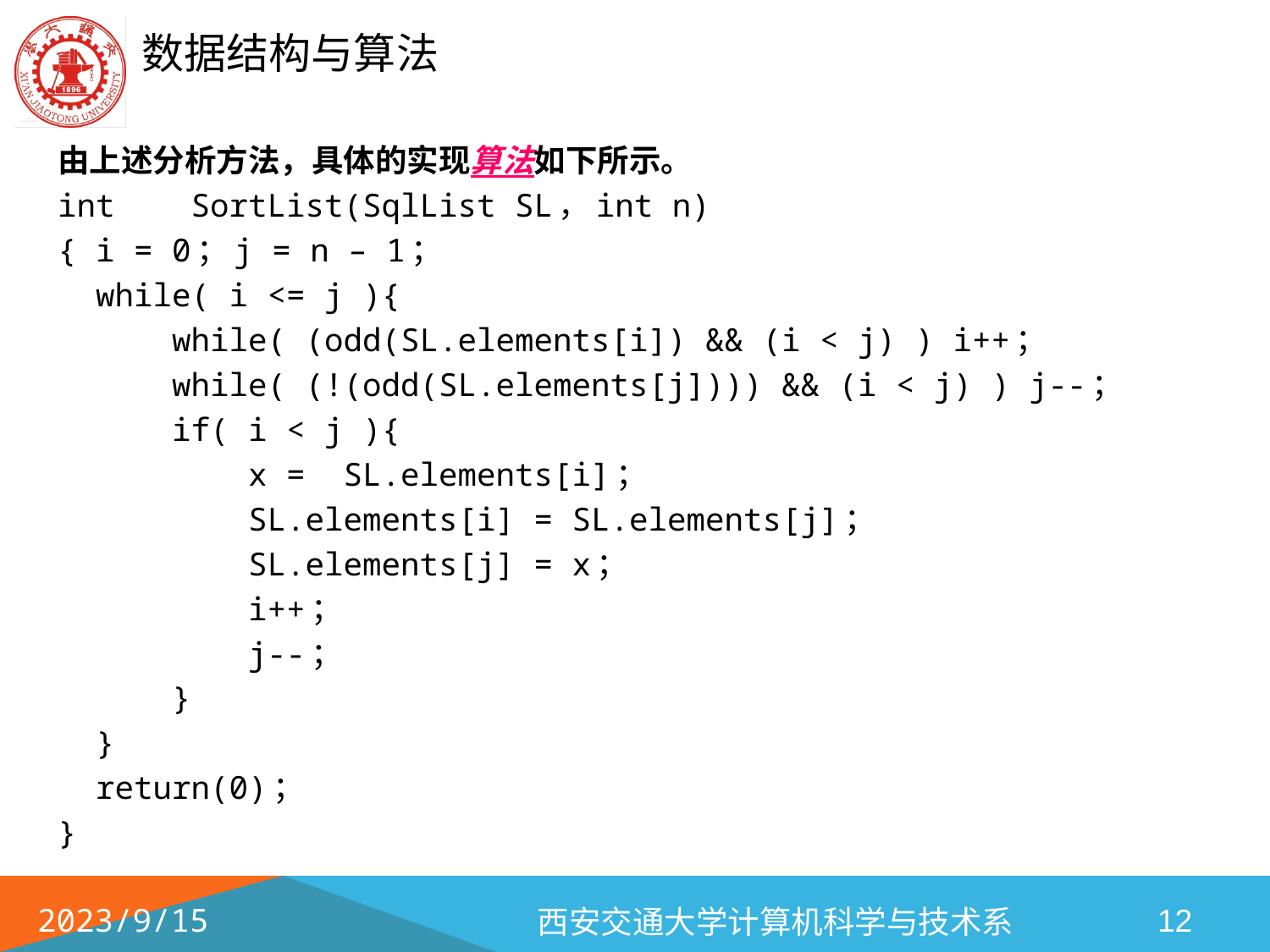

由上述分析方法，具体的实现算法如下所示。
int    SortList(SqlList SL，int n)
{ i = 0；j = n – 1；
  while( i <= j ){
      while( (odd(SL.elements[i]) && (i < j) ) i++；
      while( (!(odd(SL.elements[j]))) && (i < j) ) j--；
      if( i < j ){
          x =  SL.elements[i]；
          SL.elements[i] = SL.elements[j]；
          SL.elements[j] = x；
          i++；
          j--；
      }
  }
  return(0)；
}